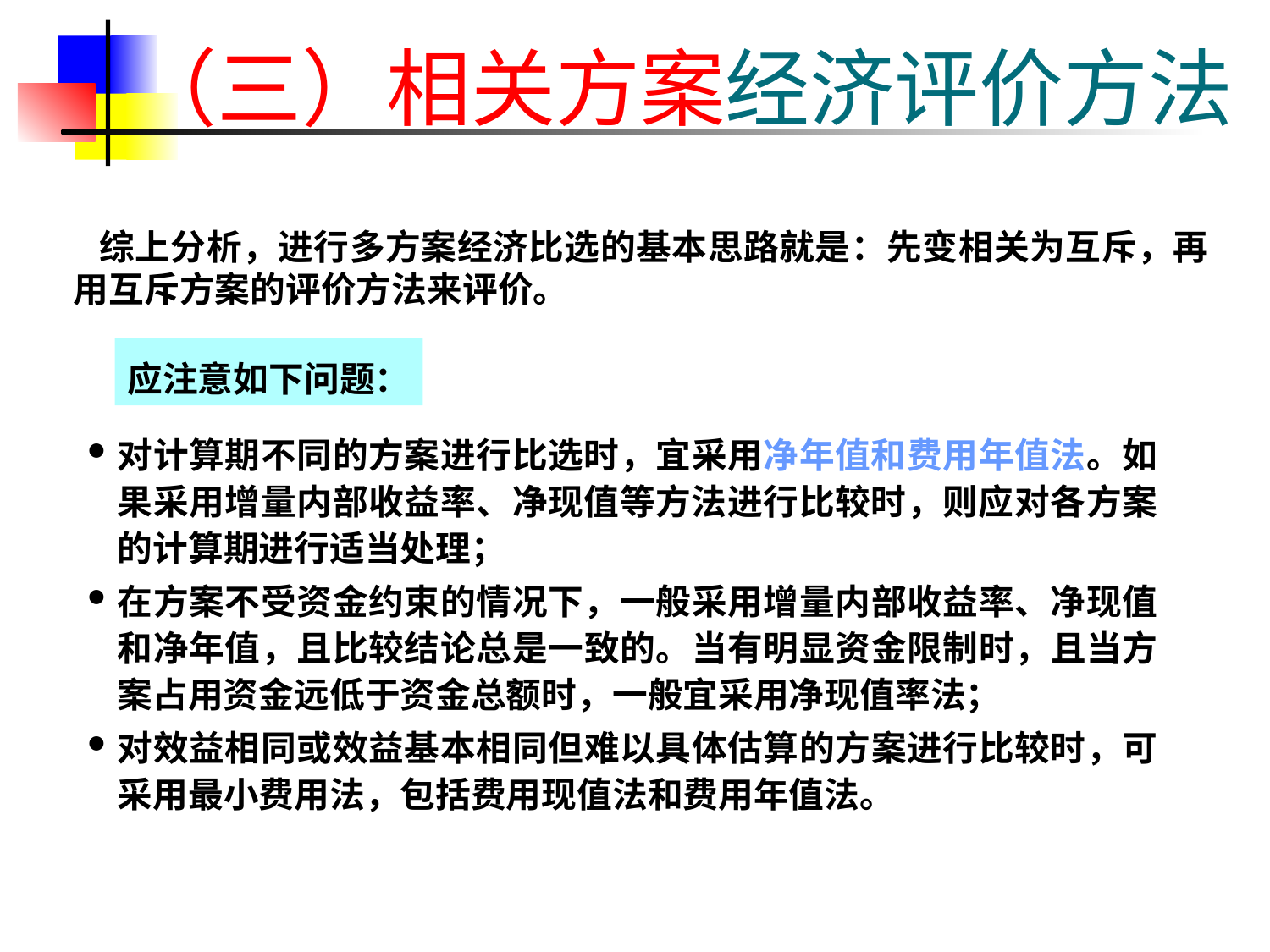

# （三）相关方案经济评价方法
  综上分析，进行多方案经济比选的基本思路就是：先变相关为互斥，再用互斥方案的评价方法来评价。
应注意如下问题：
对计算期不同的方案进行比选时，宜采用净年值和费用年值法。如果采用增量内部收益率、净现值等方法进行比较时，则应对各方案的计算期进行适当处理；
在方案不受资金约束的情况下，一般采用增量内部收益率、净现值和净年值，且比较结论总是一致的。当有明显资金限制时，且当方案占用资金远低于资金总额时，一般宜采用净现值率法；
对效益相同或效益基本相同但难以具体估算的方案进行比较时，可采用最小费用法，包括费用现值法和费用年值法。
26